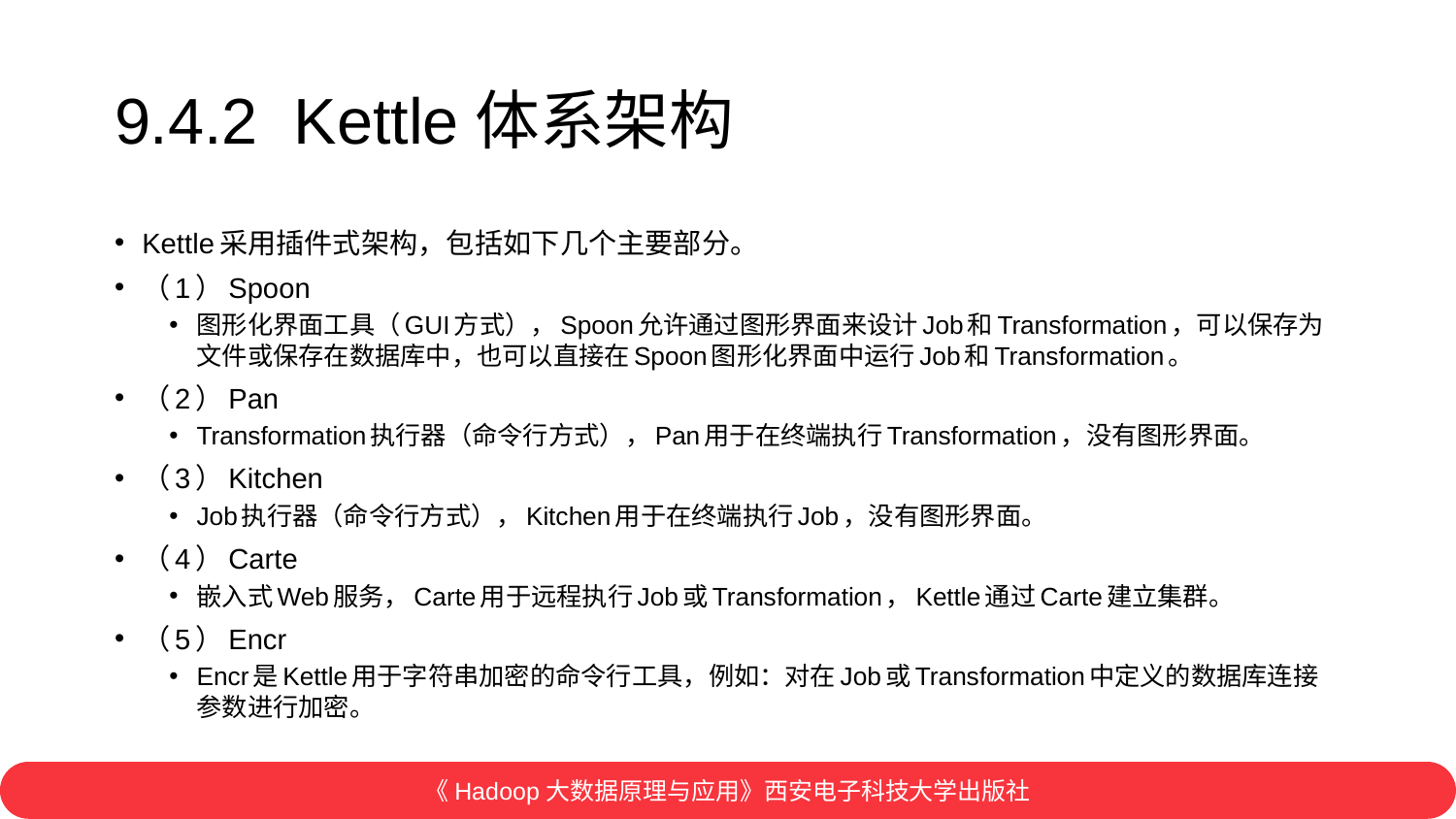

# 9.4.2  Kettle体系架构
Kettle采用插件式架构，包括如下几个主要部分。
（1）Spoon
图形化界面工具（GUI方式），Spoon允许通过图形界面来设计Job和Transformation，可以保存为文件或保存在数据库中，也可以直接在Spoon图形化界面中运行Job和Transformation。
（2）Pan
Transformation执行器（命令行方式），Pan用于在终端执行Transformation，没有图形界面。
（3）Kitchen
Job执行器（命令行方式），Kitchen用于在终端执行Job，没有图形界面。
（4）Carte
嵌入式Web服务，Carte用于远程执行Job或Transformation，Kettle通过Carte建立集群。
（5）Encr
Encr是Kettle用于字符串加密的命令行工具，例如：对在Job或Transformation中定义的数据库连接参数进行加密。